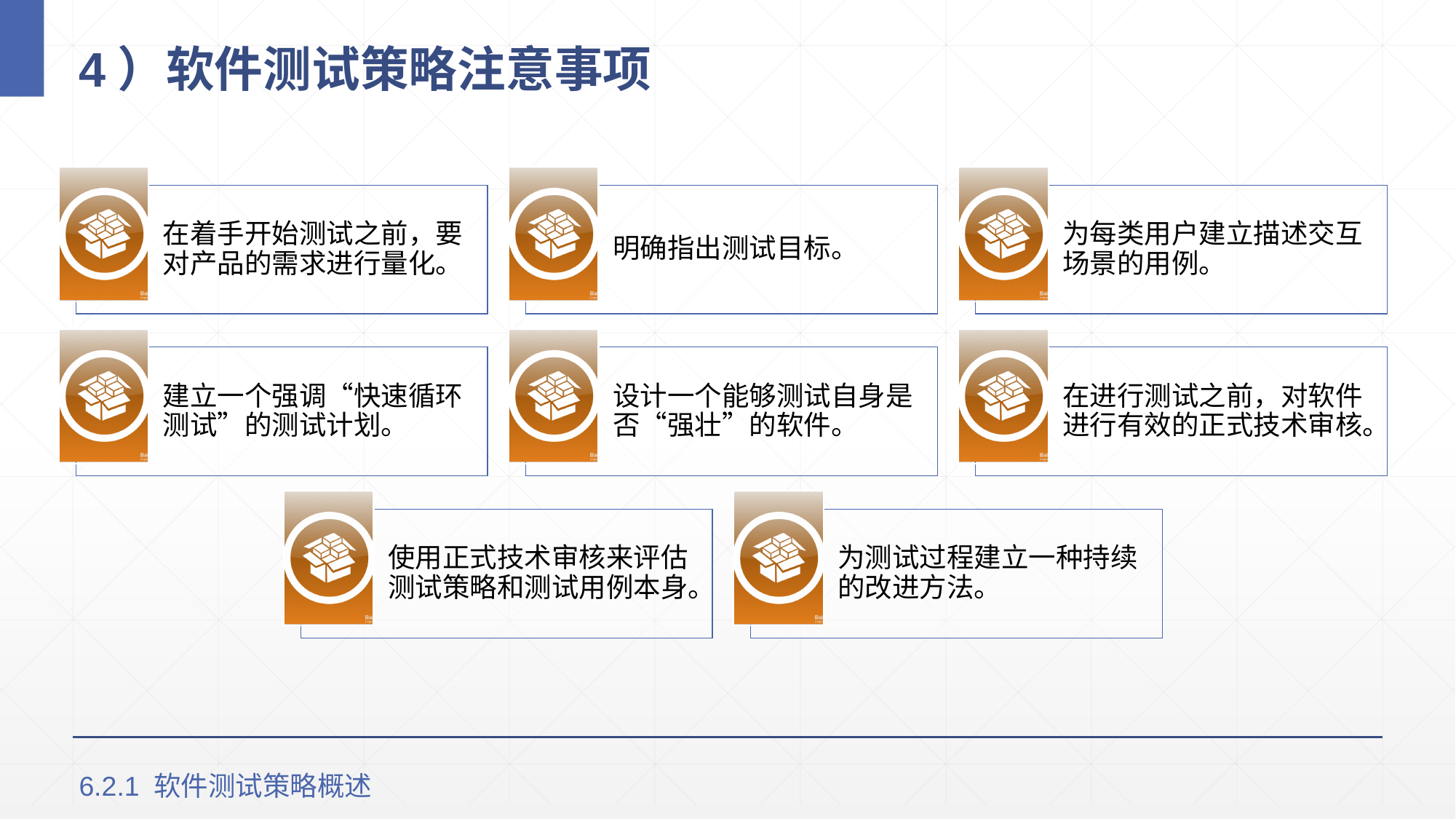

# 4）软件测试策略注意事项
在着手开始测试之前，要对产品的需求进行量化。
明确指出测试目标。
为每类用户建立描述交互场景的用例。
建立一个强调“快速循环测试”的测试计划。
设计一个能够测试自身是否“强壮”的软件。
在进行测试之前，对软件进行有效的正式技术审核。
使用正式技术审核来评估测试策略和测试用例本身。
为测试过程建立一种持续的改进方法。

6.2.1 软件测试策略概述